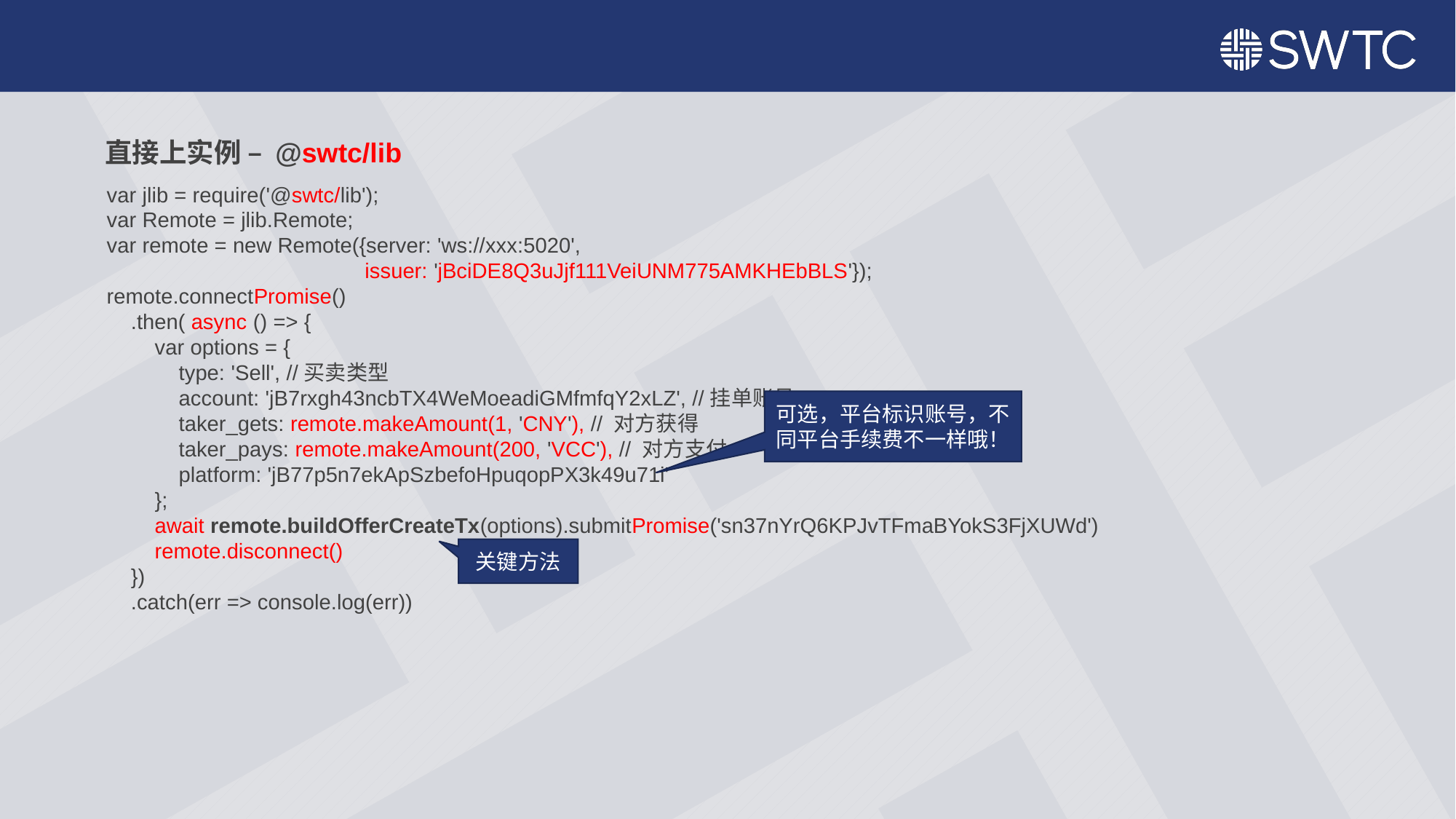

直接上实例 – @swtc/lib
var jlib = require('@swtc/lib');
var Remote = jlib.Remote;
var remote = new Remote({server: 'ws://xxx:5020',
                                           issuer: 'jBciDE8Q3uJjf111VeiUNM775AMKHEbBLS'});
remote.connectPromise()
    .then( async () => {
        var options = {
            type: 'Sell', //买卖类型
            account: 'jB7rxgh43ncbTX4WeMoeadiGMfmfqY2xLZ', //挂单账号
            taker_gets: remote.makeAmount(1, 'CNY'), // 对方获得
            taker_pays: remote.makeAmount(200, 'VCC'), // 对方支付
            platform: 'jB77p5n7ekApSzbefoHpuqopPX3k49u71i'
        };
        await remote.buildOfferCreateTx(options).submitPromise('sn37nYrQ6KPJvTFmaBYokS3FjXUWd')
        remote.disconnect()
    })
    .catch(err => console.log(err))
可选，平台标识账号，不同平台手续费不一样哦！
关键方法